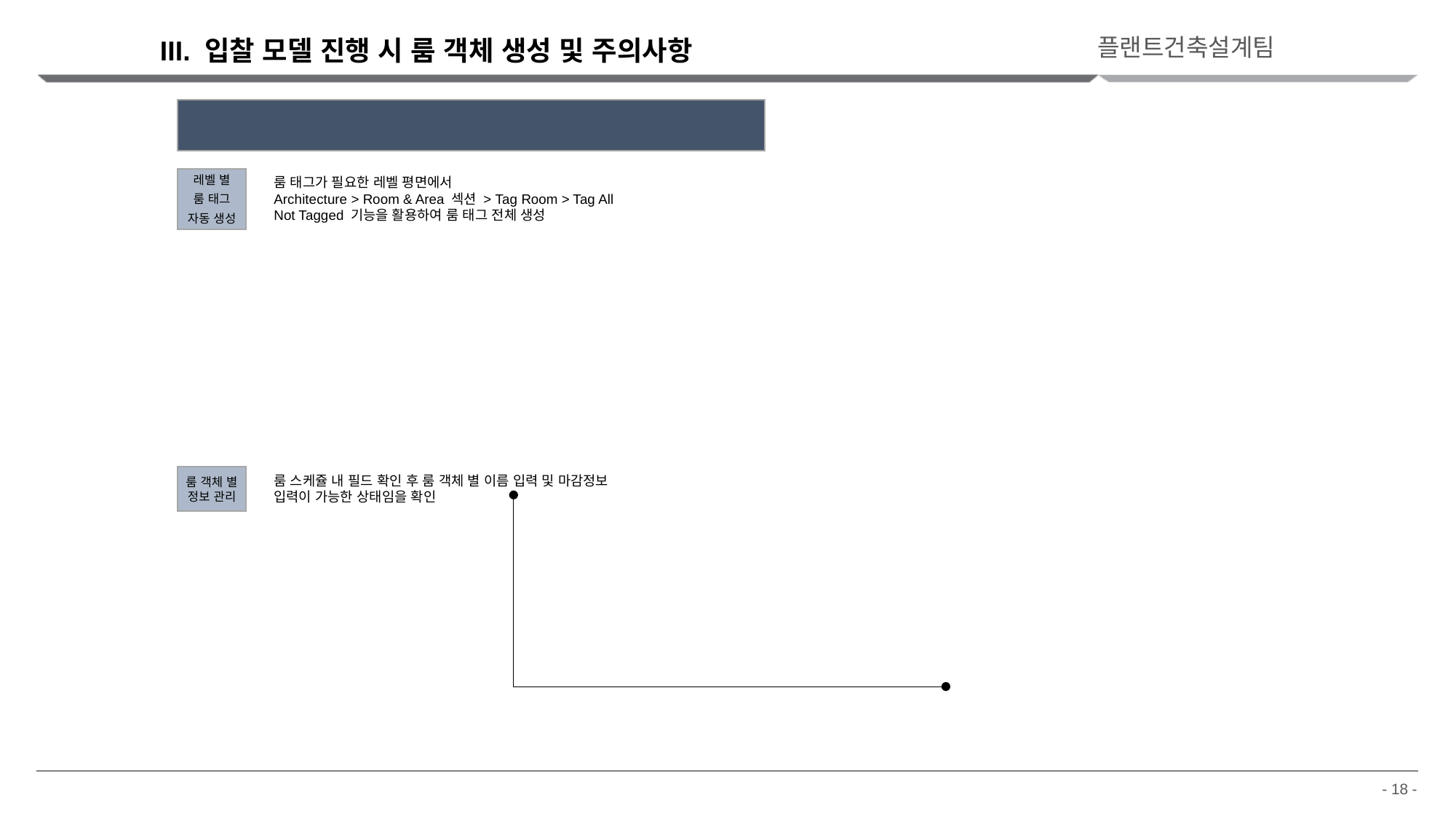

III. 입찰 모델 진행 시 룸 객체 생성 및 주의사항
플랜트건축설계팀
B-4. 기타 아이템 배치
레벨 별
룸 태그
자동 생성
룸 태그가 필요한 레벨 평면에서
Architecture > Room & Area 섹션 > Tag Room > Tag All Not Tagged 기능을 활용하여 룸 태그 전체 생성
룸 객체 별 정보 관리
룸 스케쥴 내 필드 확인 후 룸 객체 별 이름 입력 및 마감정보 입력이 가능한 상태임을 확인